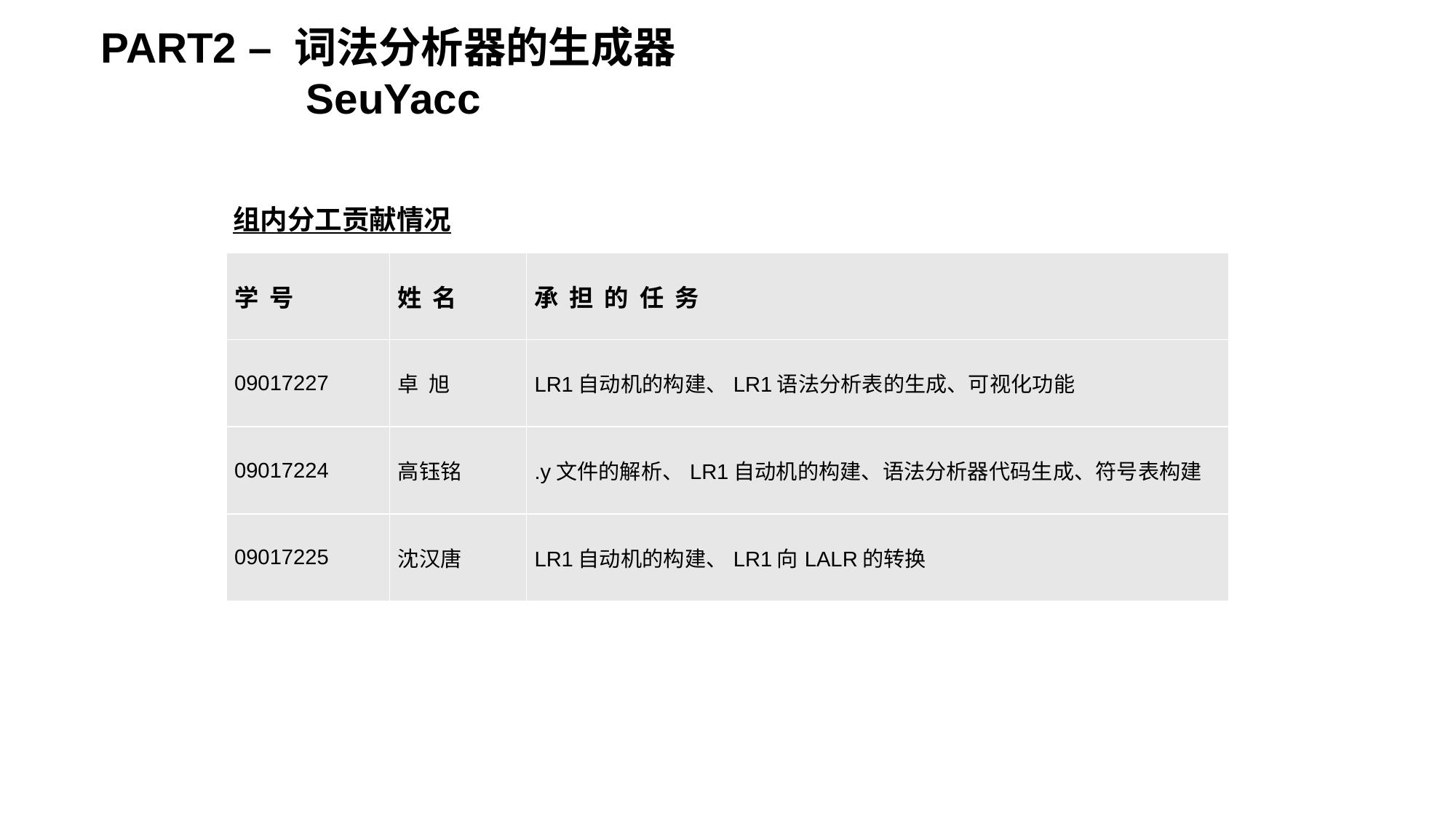

PART2 – 词法分析器的生成器SeuYacc
组内分工贡献情况
| 学 号 | 姓 名 | 承 担 的 任 务 |
| --- | --- | --- |
| 09017227 | 卓 旭 | LR1自动机的构建、LR1语法分析表的生成、可视化功能 |
| 09017224 | 高钰铭 | .y文件的解析、LR1自动机的构建、语法分析器代码生成、符号表构建 |
| 09017225 | 沈汉唐 | LR1自动机的构建、LR1向LALR的转换 |